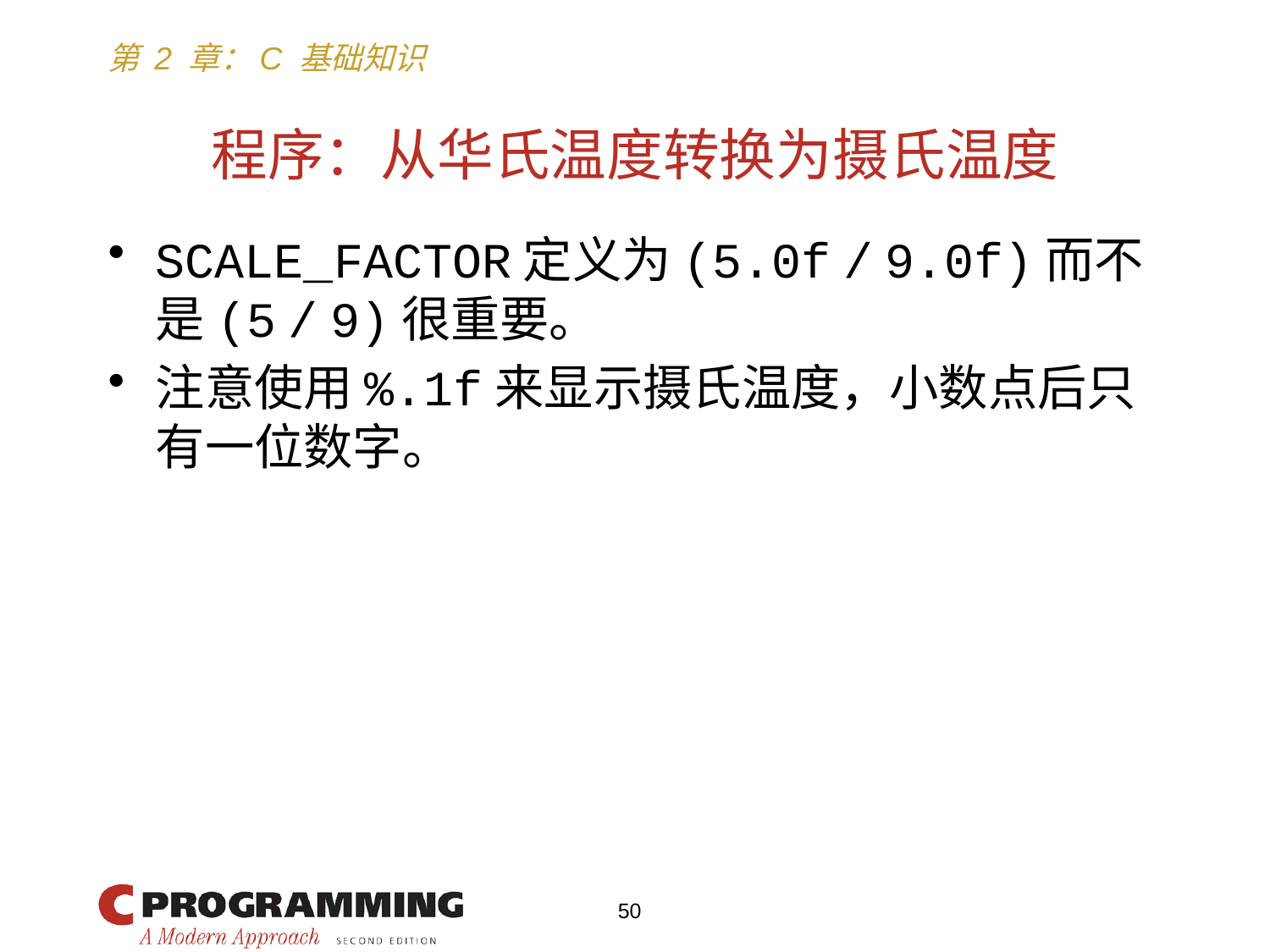

# 程序：从华氏温度转换为摄氏温度
SCALE_FACTOR定义为(5.0f / 9.0f)而不是(5 / 9)很重要。
注意使用%.1f来显示摄氏温度，小数点后只有一位数字。
50